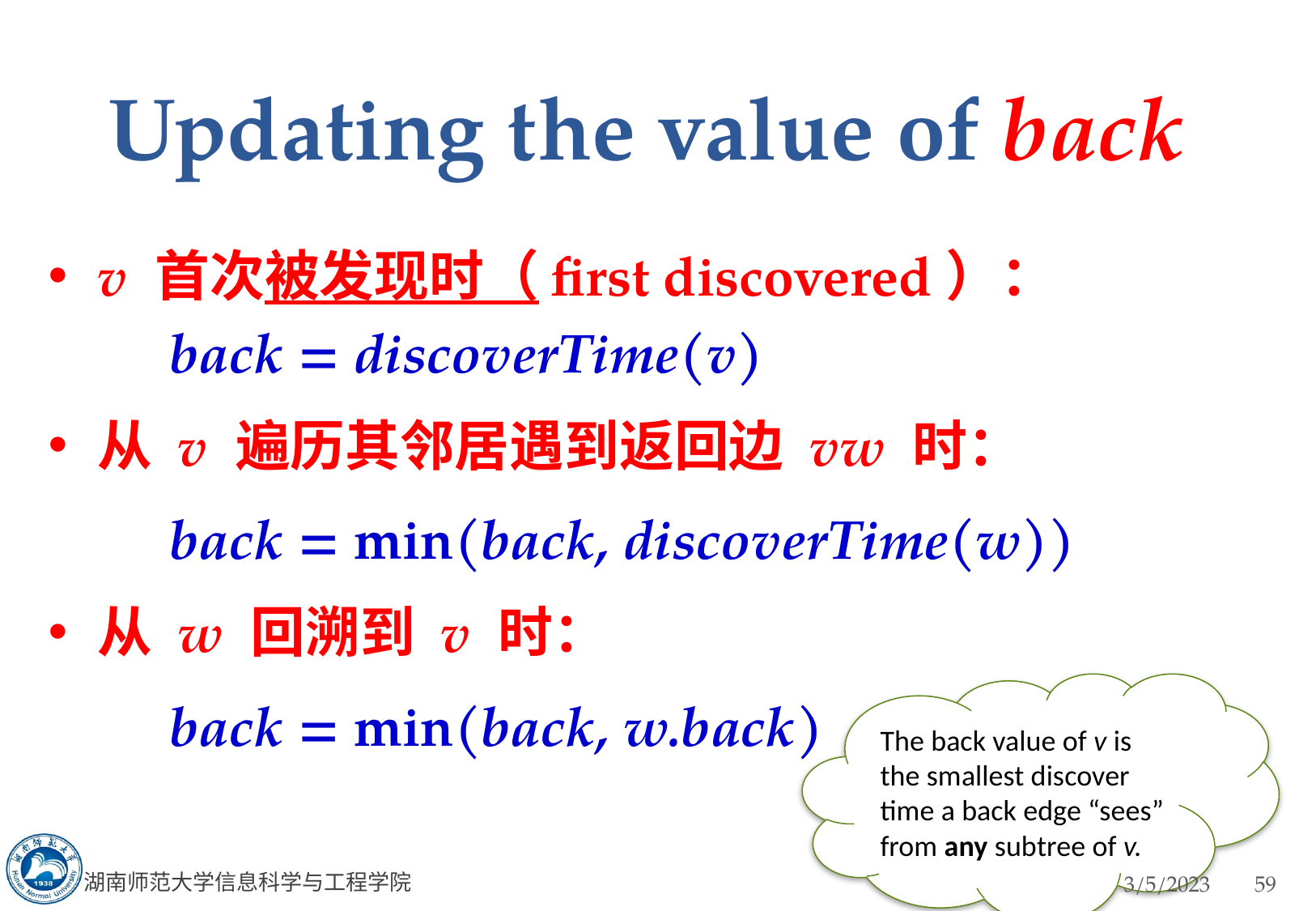

# Updating the value of back
v 首次被发现时（first discovered）：
	back = discoverTime(v)
从 v 遍历其邻居遇到返回边 vw 时：
	back = min(back, discoverTime(w))
从 w 回溯到 v 时：
	back = min(back, w.back)
The back value of v is the smallest discover time a back edge “sees” from any subtree of v.
湖南师范大学信息科学与工程学院
3/5/2023
59